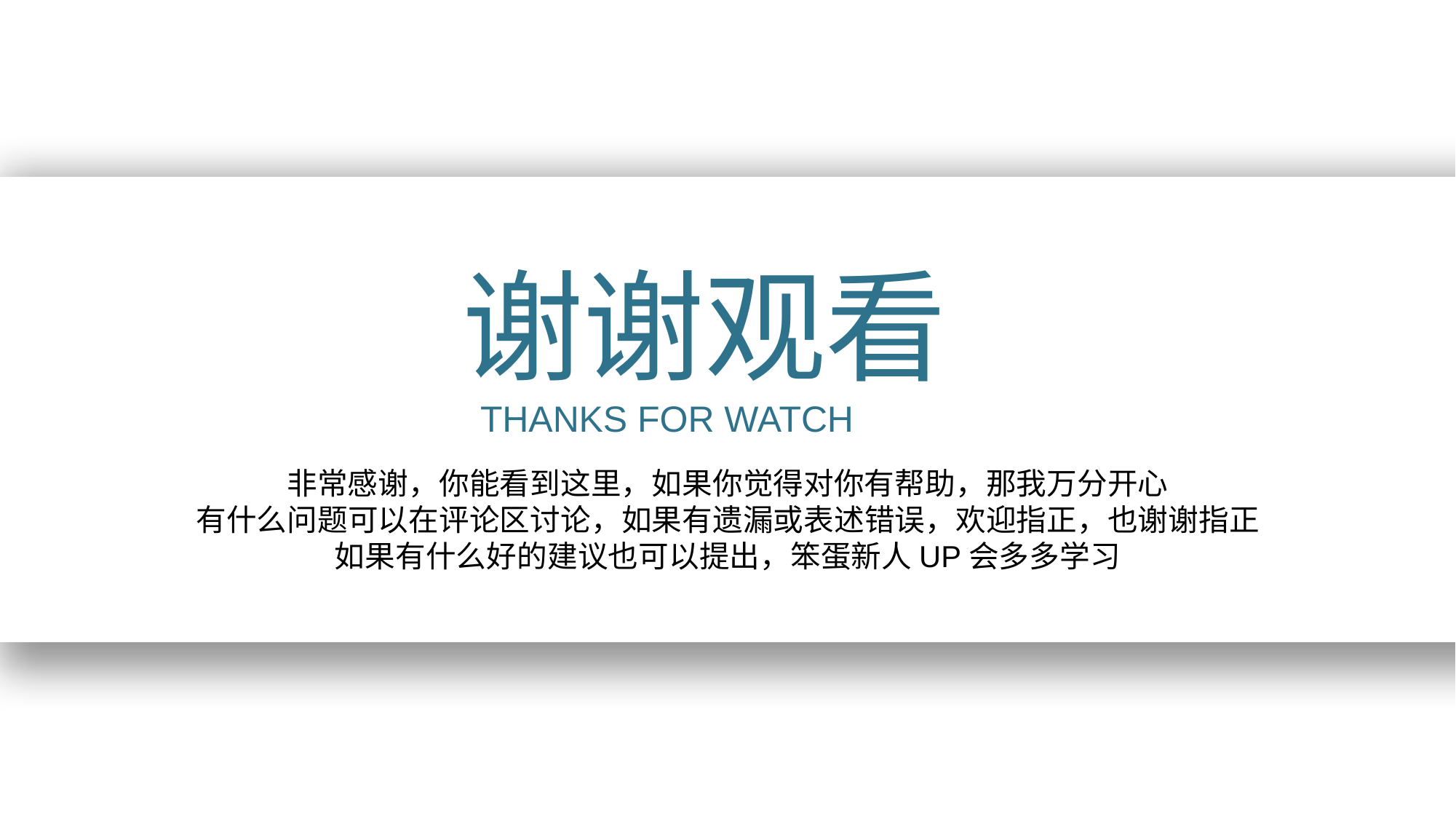

谢谢观看
THANKS FOR WATCH
非常感谢，你能看到这里，如果你觉得对你有帮助，那我万分开心
有什么问题可以在评论区讨论，如果有遗漏或表述错误，欢迎指正，也谢谢指正
如果有什么好的建议也可以提出，笨蛋新人UP会多多学习